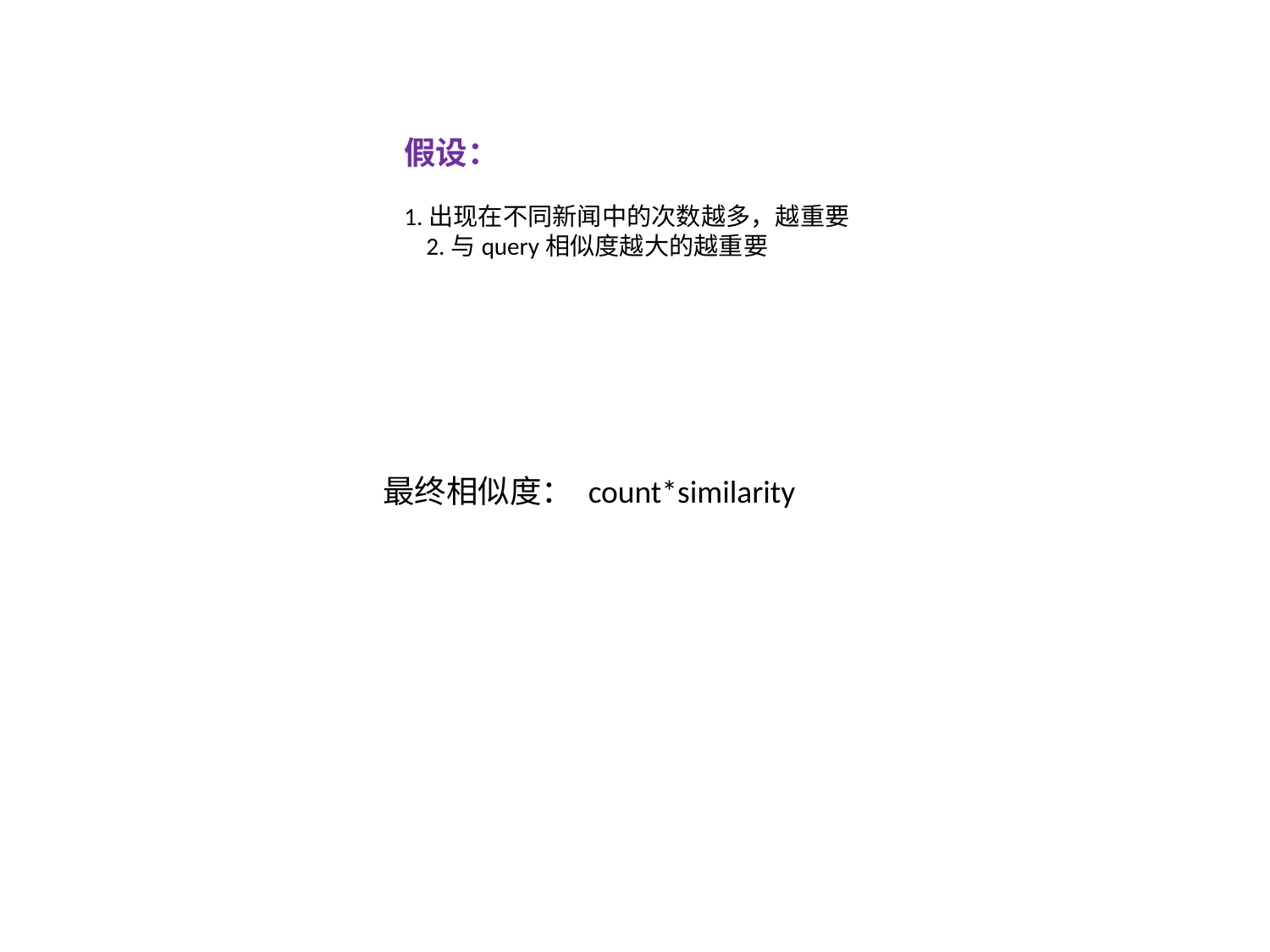

假设：

1.出现在不同新闻中的次数越多，越重要
    2.与query相似度越大的越重要
最终相似度： count*similarity